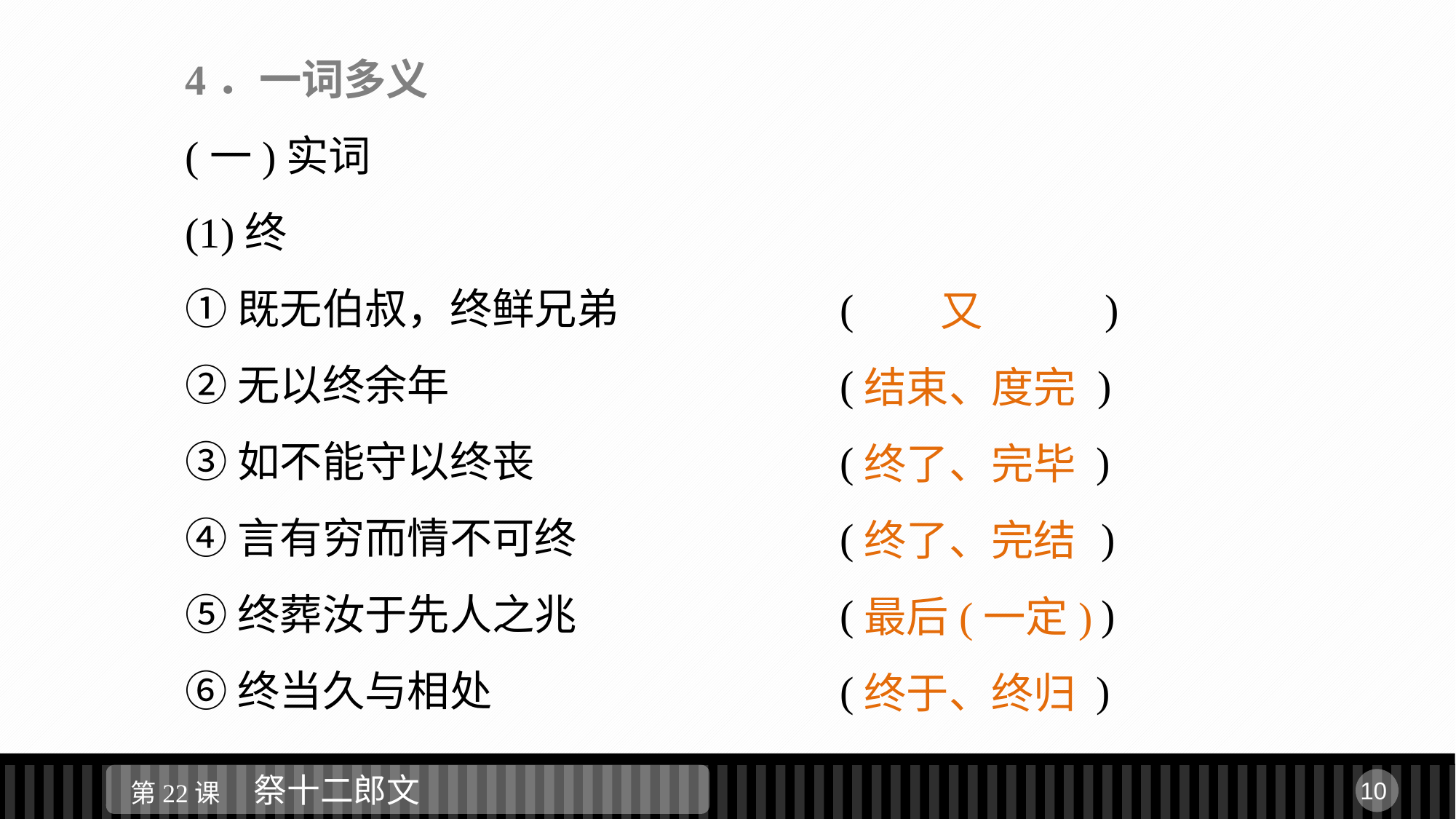

4．一词多义
(一)实词
(1)终
①既无伯叔，终鲜兄弟			(                　  )
②无以终余年					( 　       　　  )
③如不能守以终丧			(　　　          )
④言有穷而情不可终			(　　　　      )
⑤终葬汝于先人之兆			(　　　      　)
⑥终当久与相处				(　　　          )
       又
结束、度完
终了、完毕
终了、完结
最后(一定)
终于、终归